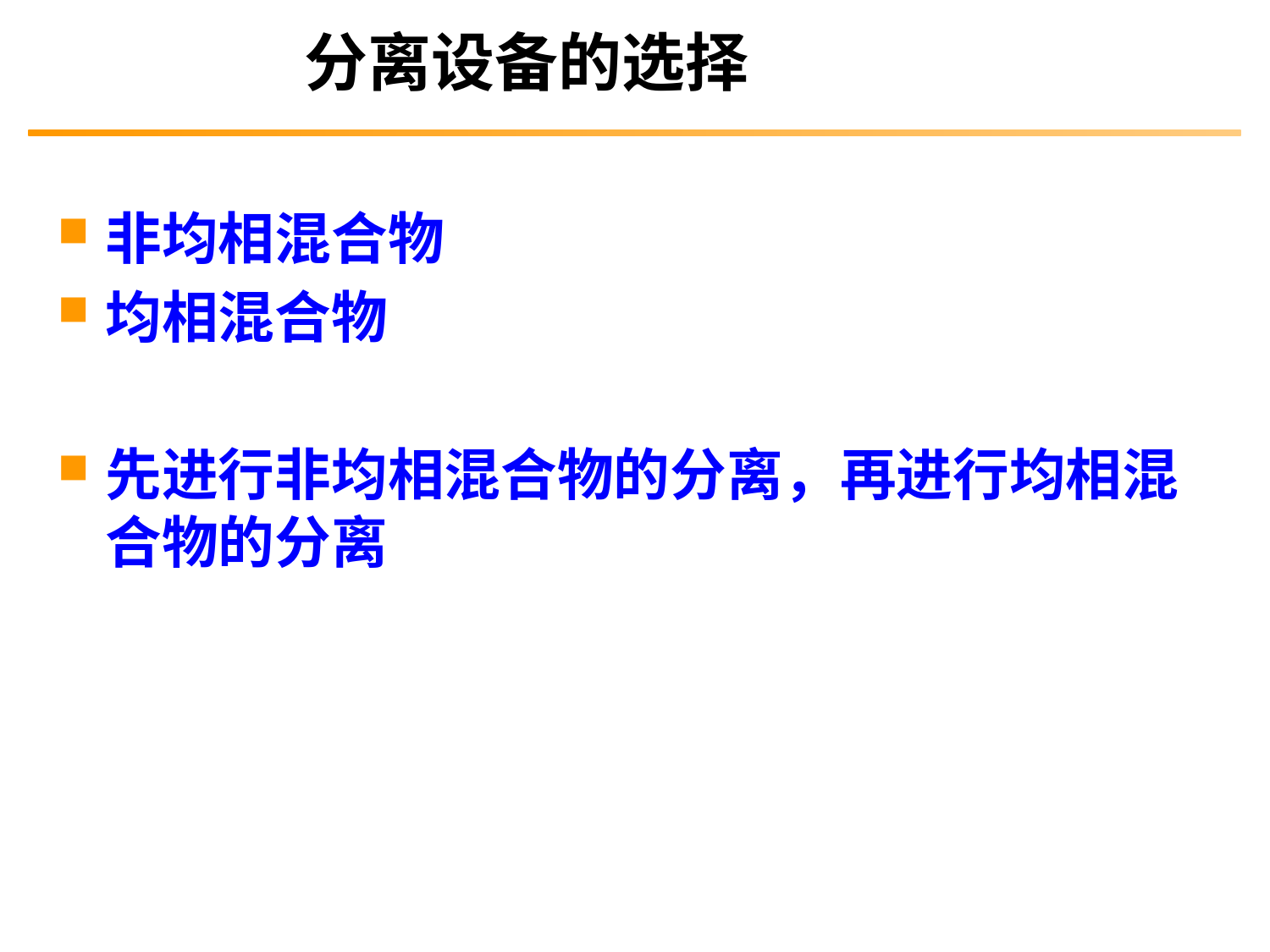

分离设备的选择
非均相混合物
均相混合物

先进行非均相混合物的分离，再进行均相混合物的分离